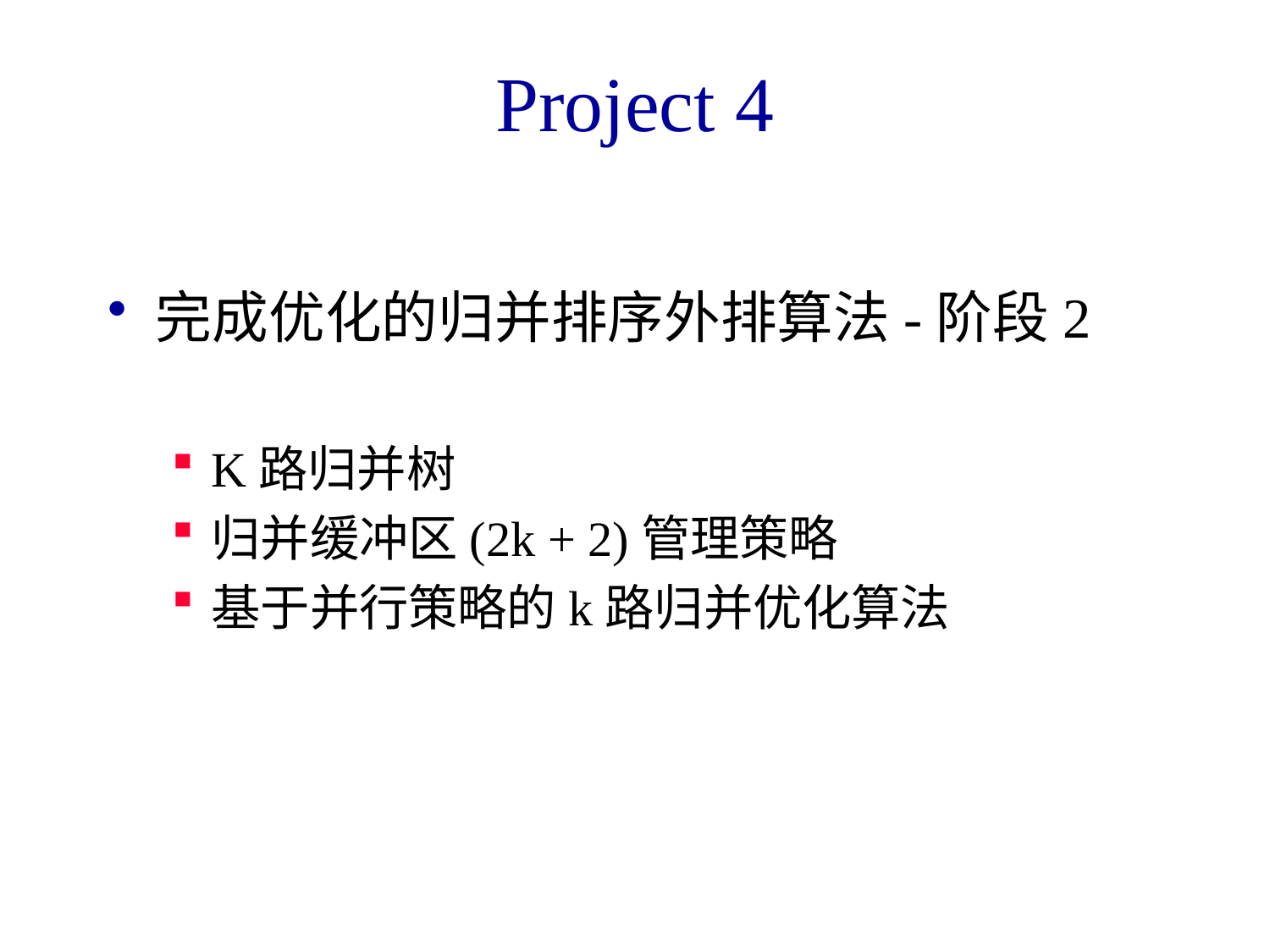

# Project 4
完成优化的归并排序外排算法-阶段2

K路归并树
归并缓冲区(2k + 2)管理策略
基于并行策略的k路归并优化算法